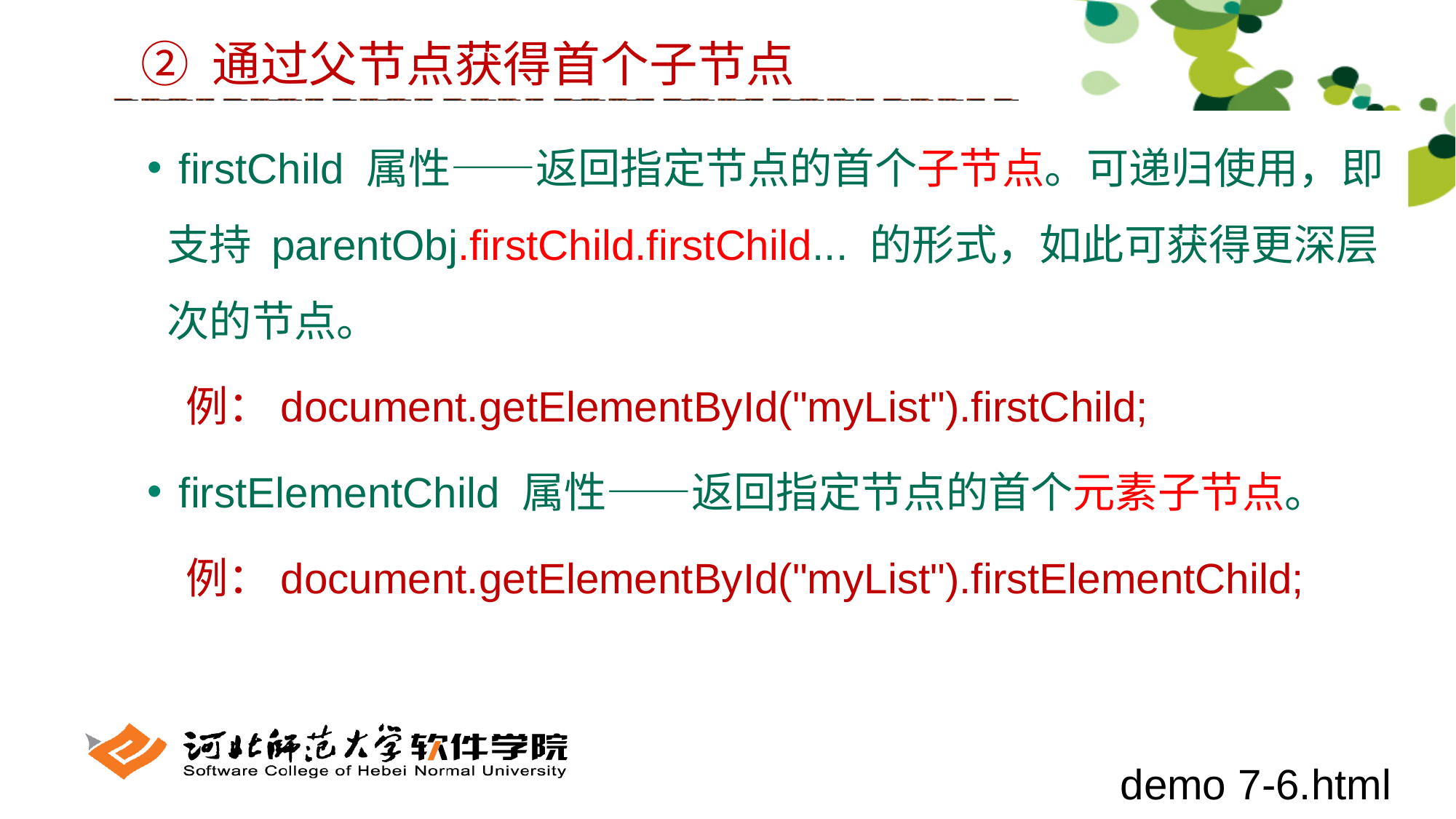

② 通过父节点获得首个子节点
 firstChild 属性——返回指定节点的首个子节点。可递归使用，即支持 parentObj.firstChild.firstChild... 的形式，如此可获得更深层次的节点。
   例：document.getElementById("myList").firstChild;
 firstElementChild 属性——返回指定节点的首个元素子节点。
   例：document.getElementById("myList").firstElementChild;

demo 7-6.html